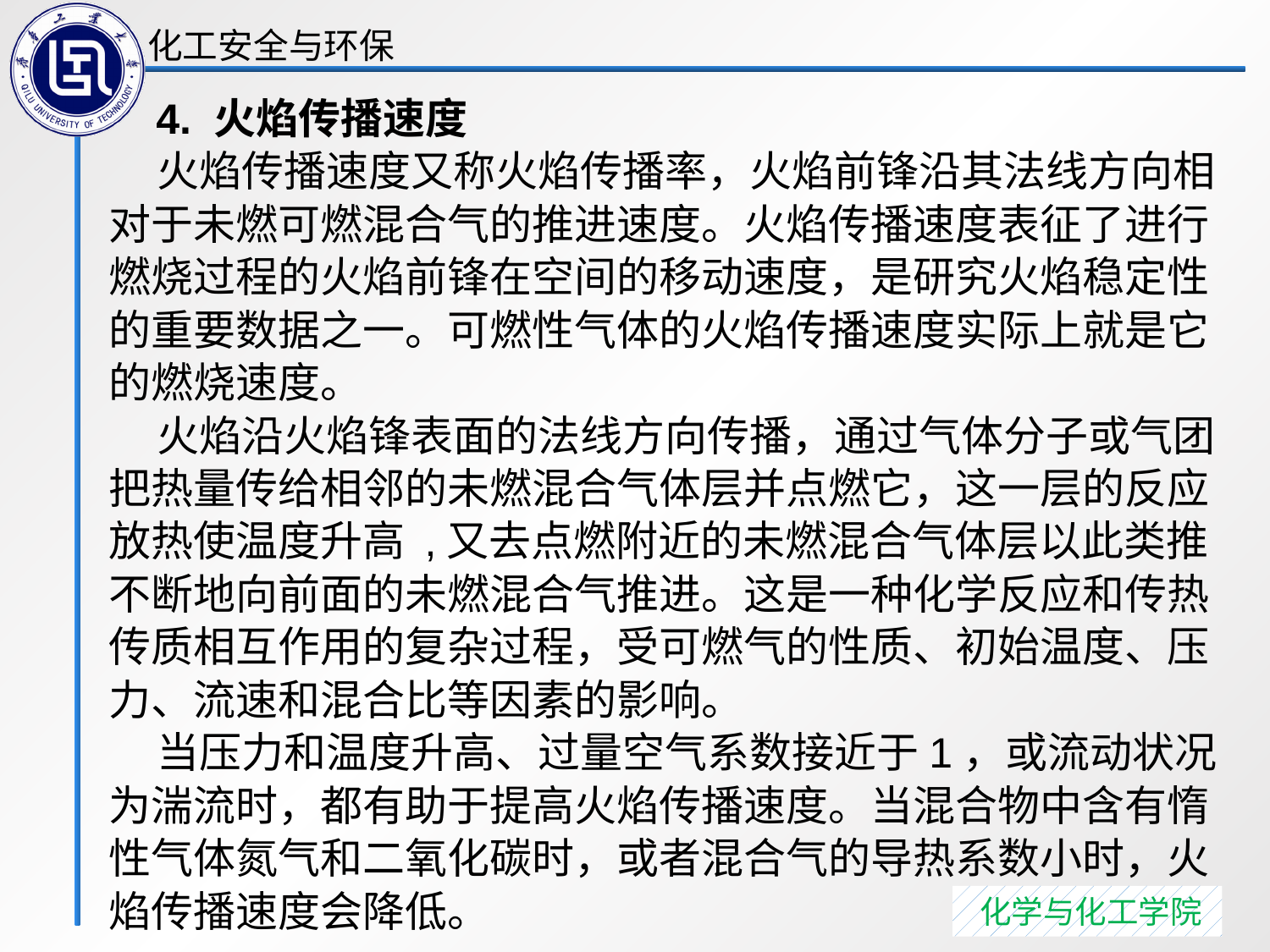

4. 火焰传播速度
    火焰传播速度又称火焰传播率，火焰前锋沿其法线方向相对于未燃可燃混合气的推进速度。火焰传播速度表征了进行燃烧过程的火焰前锋在空间的移动速度，是研究火焰稳定性的重要数据之一。可燃性气体的火焰传播速度实际上就是它的燃烧速度。
    火焰沿火焰锋表面的法线方向传播，通过气体分子或气团把热量传给相邻的未燃混合气体层并点燃它，这一层的反应放热使温度升高 ,又去点燃附近的未燃混合气体层以此类推不断地向前面的未燃混合气推进。这是一种化学反应和传热传质相互作用的复杂过程，受可燃气的性质、初始温度、压力、流速和混合比等因素的影响。
    当压力和温度升高、过量空气系数接近于1，或流动状况为湍流时，都有助于提高火焰传播速度。当混合物中含有惰性气体氮气和二氧化碳时，或者混合气的导热系数小时，火焰传播速度会降低。